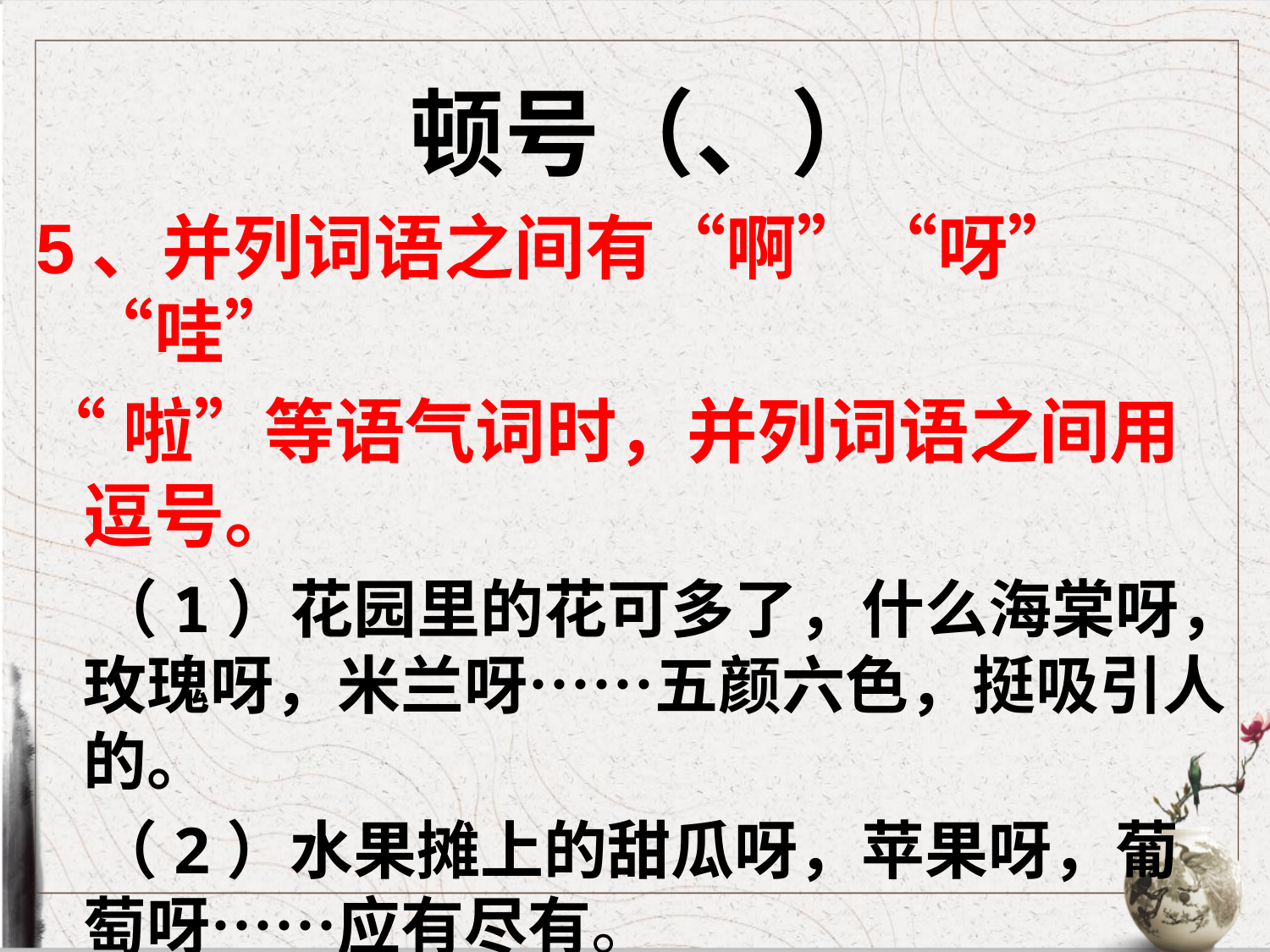

# 顿号（、）
5、并列词语之间有“啊”“呀”“哇”
“啦”等语气词时，并列词语之间用逗号。
   （1）花园里的花可多了，什么海棠呀，玫瑰呀，米兰呀……五颜六色，挺吸引人的。
   （2）水果摊上的甜瓜呀，苹果呀，葡萄呀……应有尽有。